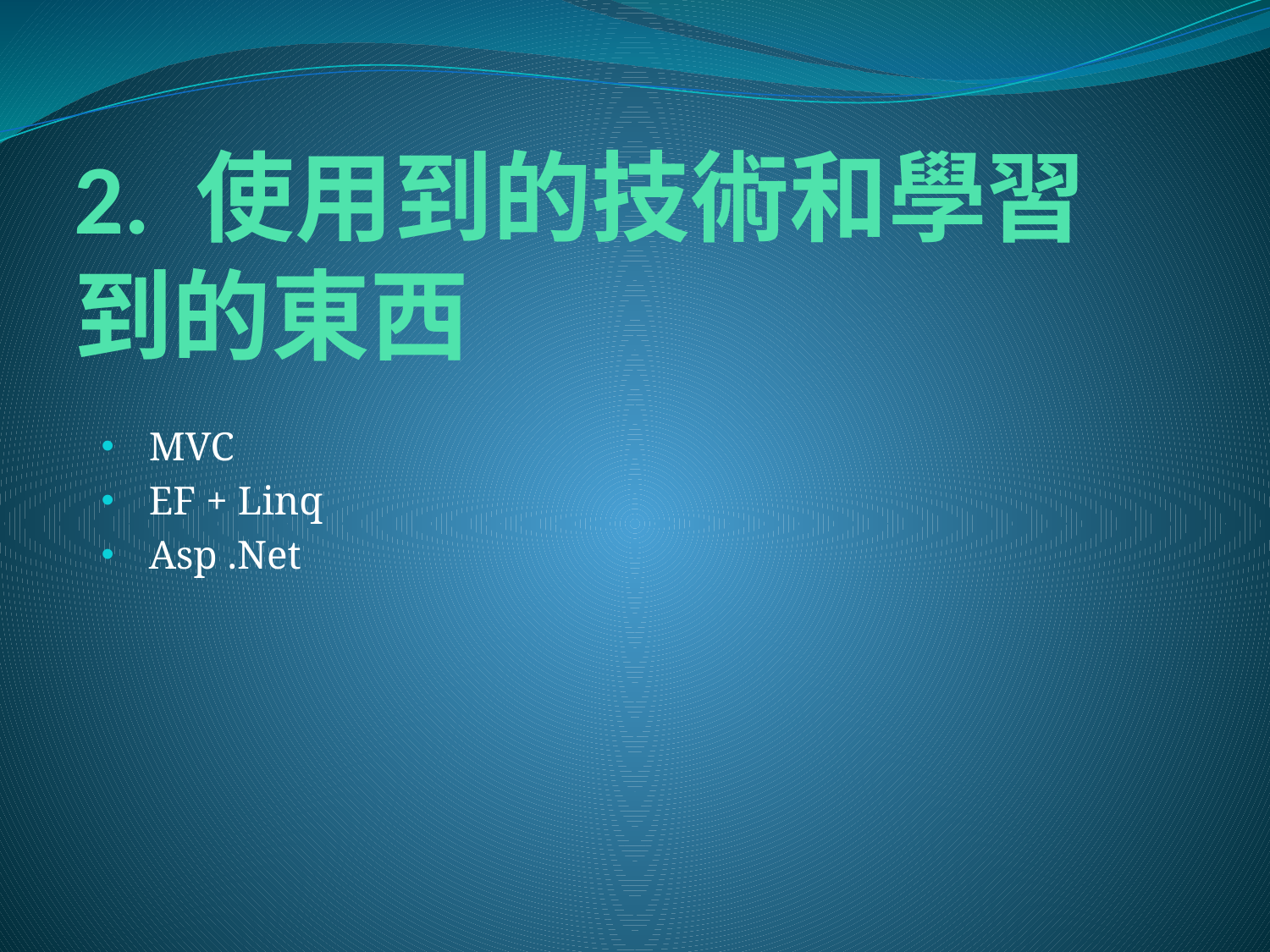

# 2. 使用到的技術和學習到的東西
MVC
EF + Linq
Asp .Net